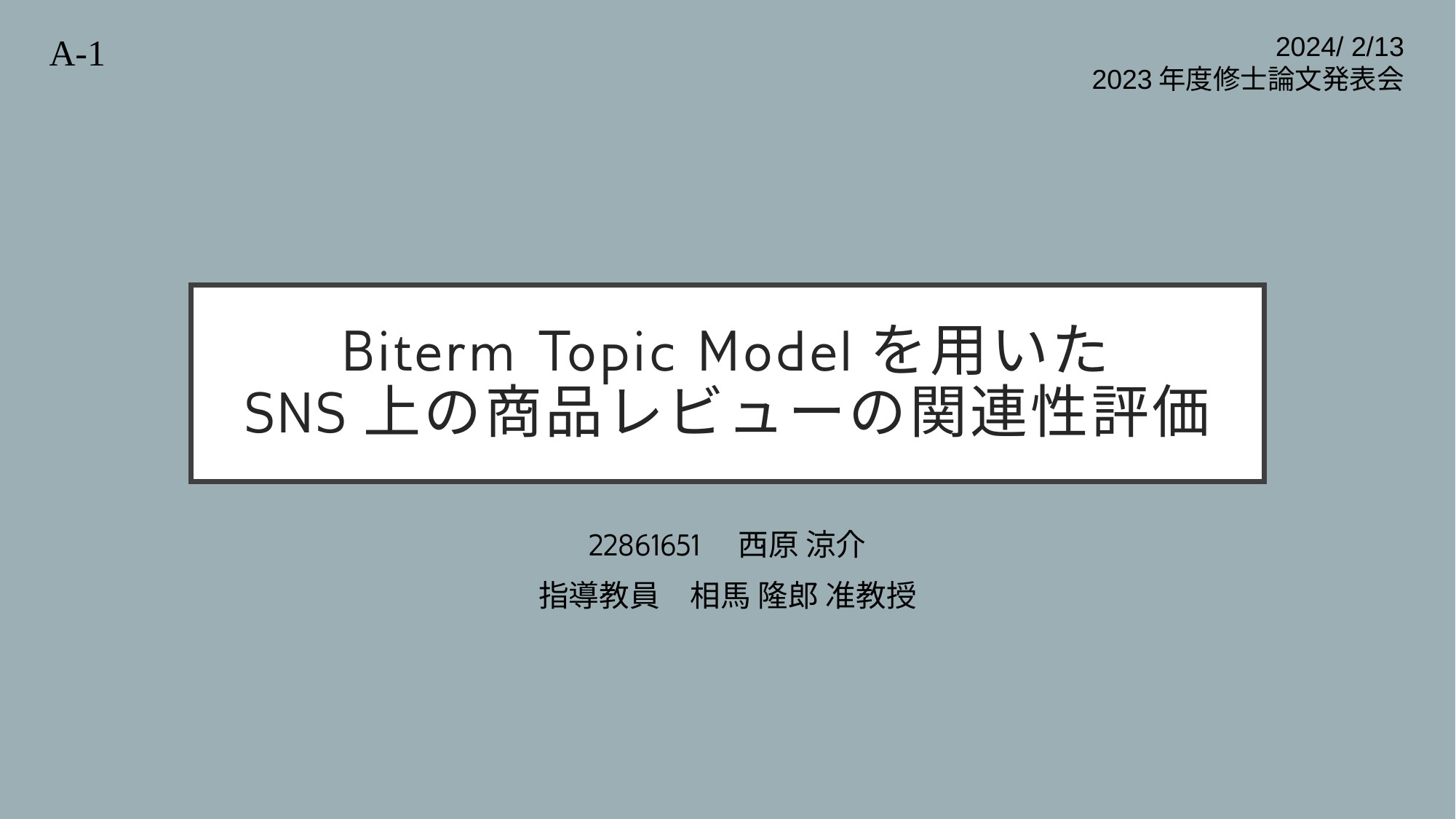

A-1
2024/ 2/13
2023年度修士論文発表会
# Biterm Topic Modelを用いた SNS上の商品レビューの関連性評価
22861651　西原 涼介
指導教員　相馬 隆郎 准教授